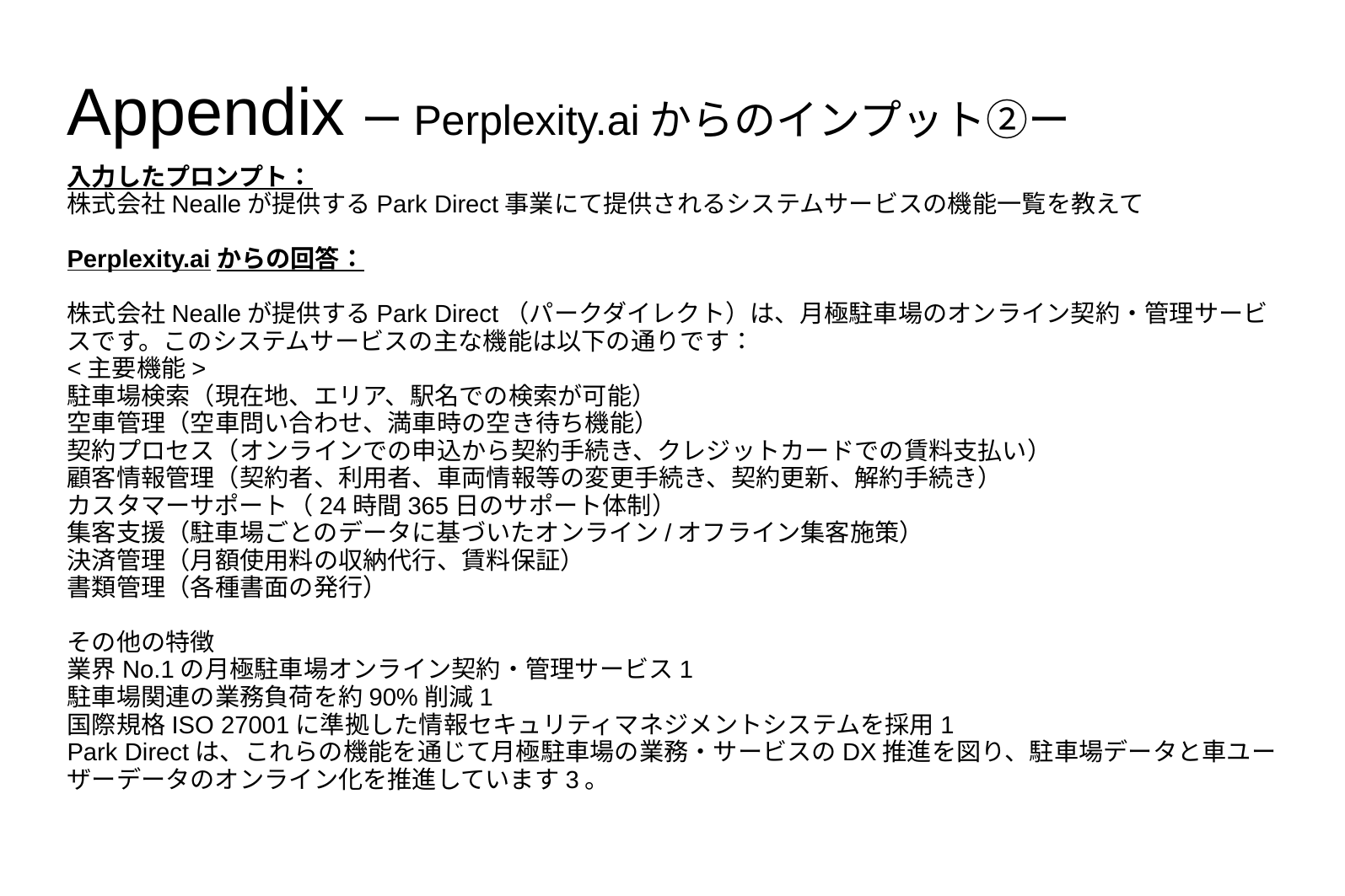

# AppendixーPerplexity.aiからのインプット②ー
入力したプロンプト：
株式会社Nealleが提供するPark Direct事業にて提供されるシステムサービスの機能一覧を教えて

Perplexity.aiからの回答：

株式会社Nealleが提供するPark Direct（パークダイレクト）は、月極駐車場のオンライン契約・管理サービスです。このシステムサービスの主な機能は以下の通りです：
<主要機能>
駐車場検索（現在地、エリア、駅名での検索が可能）
空車管理（空車問い合わせ、満車時の空き待ち機能）
契約プロセス（オンラインでの申込から契約手続き、クレジットカードでの賃料支払い）
顧客情報管理（契約者、利用者、車両情報等の変更手続き、契約更新、解約手続き）
カスタマーサポート（24時間365日のサポート体制）
集客支援（駐車場ごとのデータに基づいたオンライン/オフライン集客施策）
決済管理（月額使用料の収納代行、賃料保証）
書類管理（各種書面の発行）

その他の特徴
業界No.1の月極駐車場オンライン契約・管理サービス1
駐車場関連の業務負荷を約90%削減1
国際規格ISO 27001に準拠した情報セキュリティマネジメントシステムを採用1
Park Directは、これらの機能を通じて月極駐車場の業務・サービスのDX推進を図り、駐車場データと車ユーザーデータのオンライン化を推進しています3。